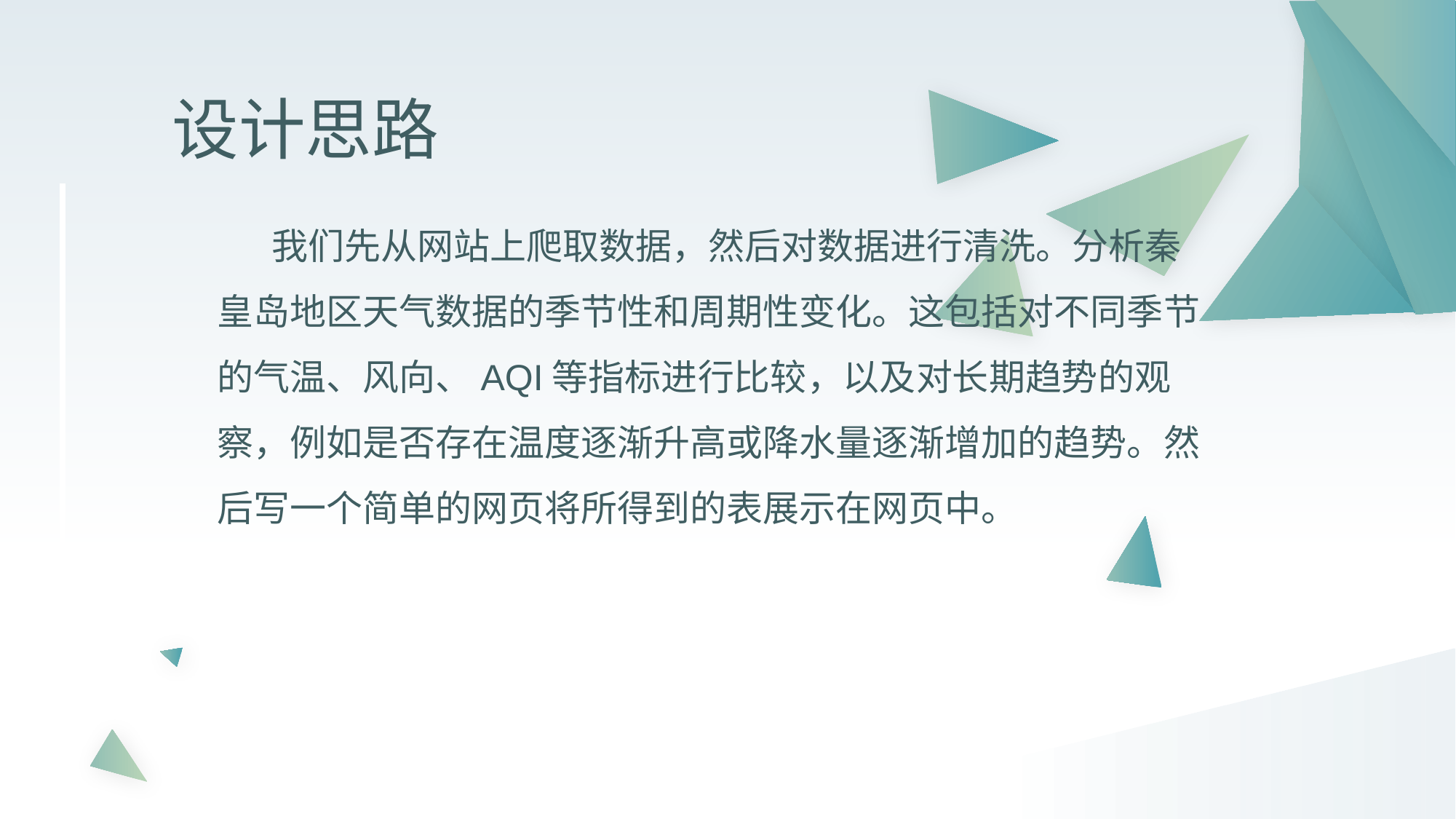

设计思路

我们先从网站上爬取数据，然后对数据进行清洗。分析秦皇岛地区天气数据的季节性和周期性变化。这包括对不同季节的气温、风向、AQI等指标进行比较，以及对长期趋势的观察，例如是否存在温度逐渐升高或降水量逐渐增加的趋势。然后写一个简单的网页将所得到的表展示在网页中。